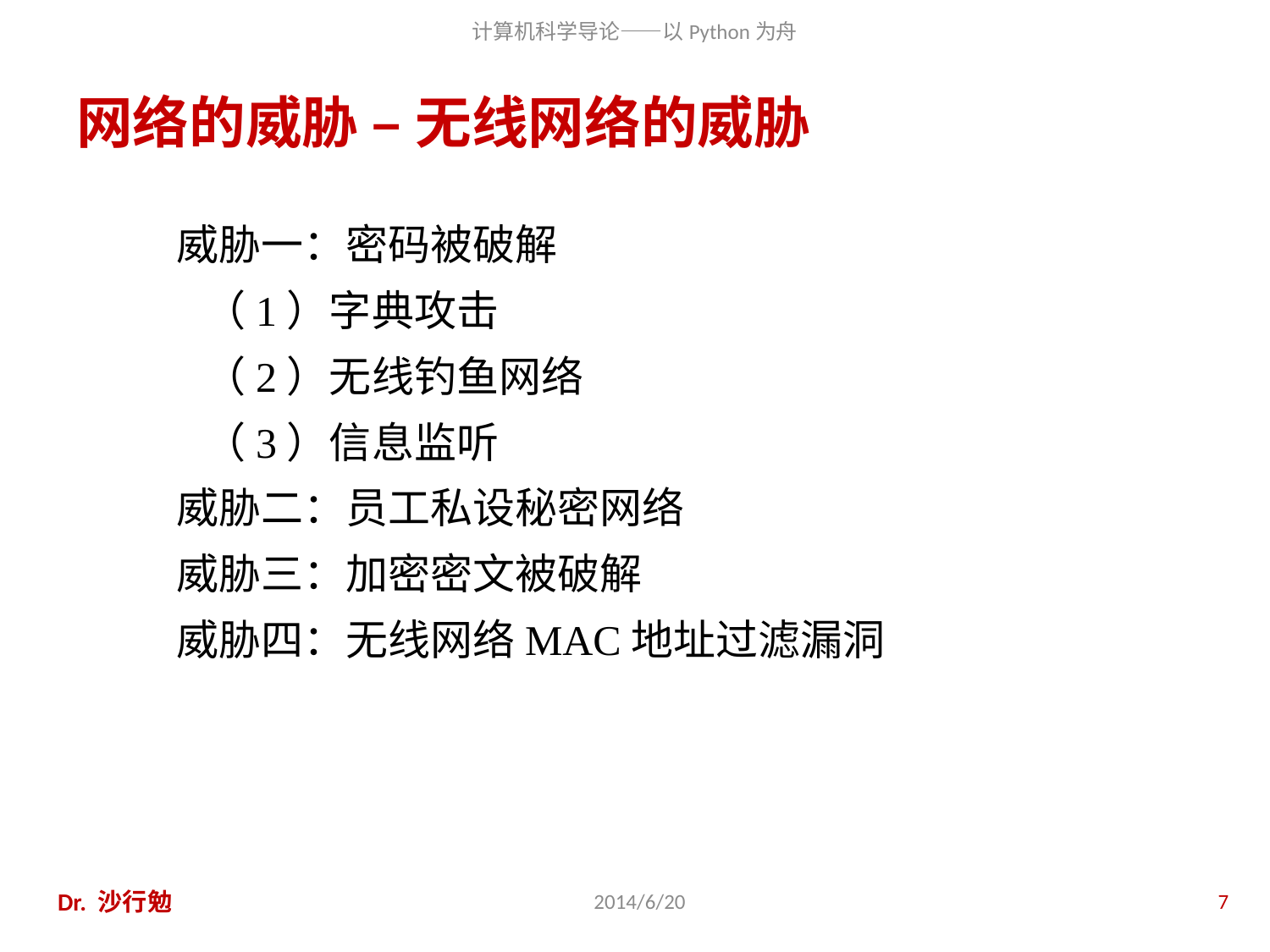

# 网络的威胁 – 无线网络的威胁
威胁一：密码被破解
	（1）字典攻击
	（2）无线钓鱼网络
	（3）信息监听
威胁二：员工私设秘密网络
威胁三：加密密文被破解
威胁四：无线网络MAC地址过滤漏洞
Dr. 沙行勉
2014/6/20
7